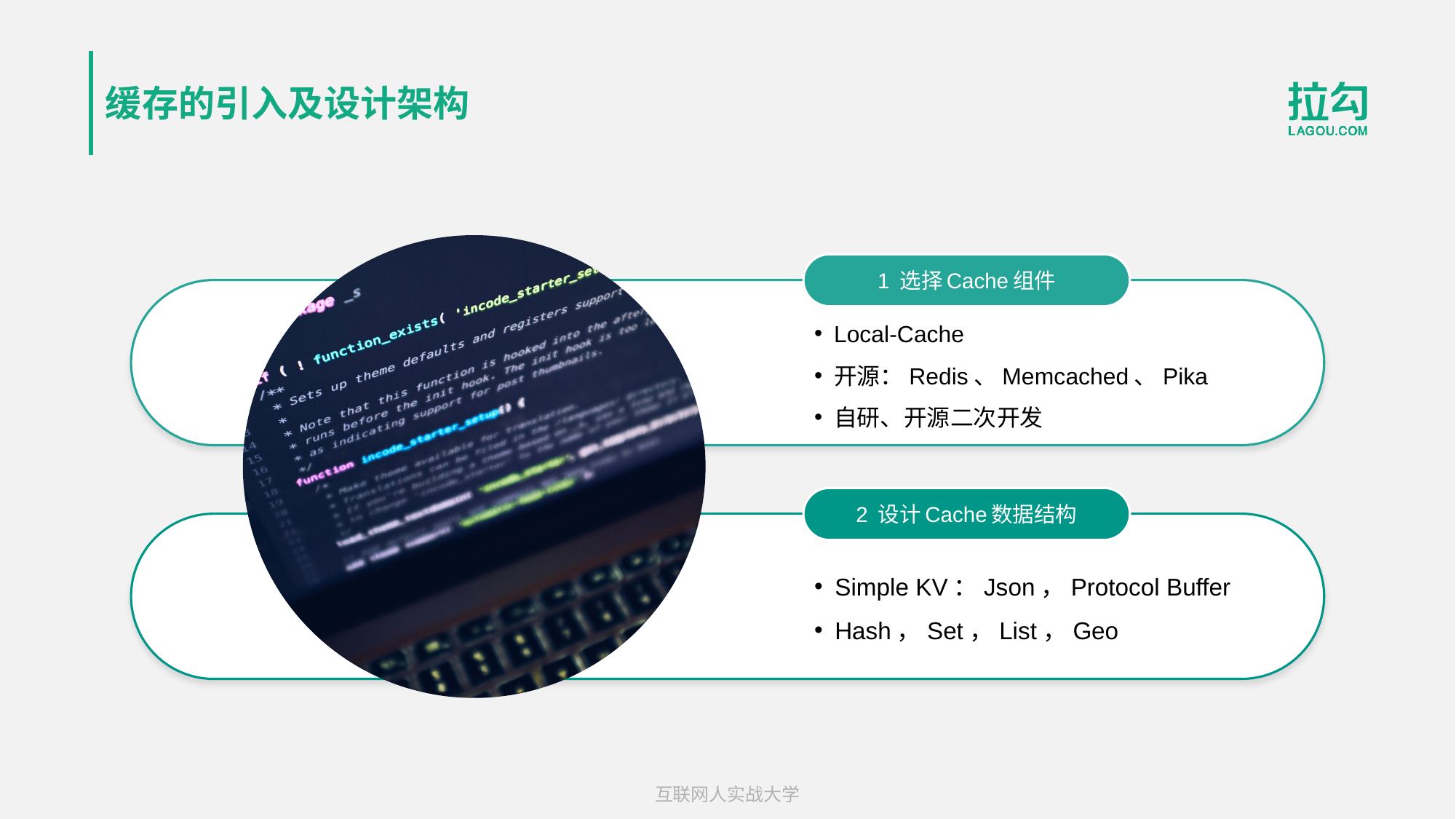

缓存的引入及设计架构

1 选择Cache组件

Local-Cache
开源：Redis、Memcached、Pika
自研、开源二次开发
2 设计Cache数据结构

Simple KV：Json，Protocol Buffer
Hash，Set，List，Geo